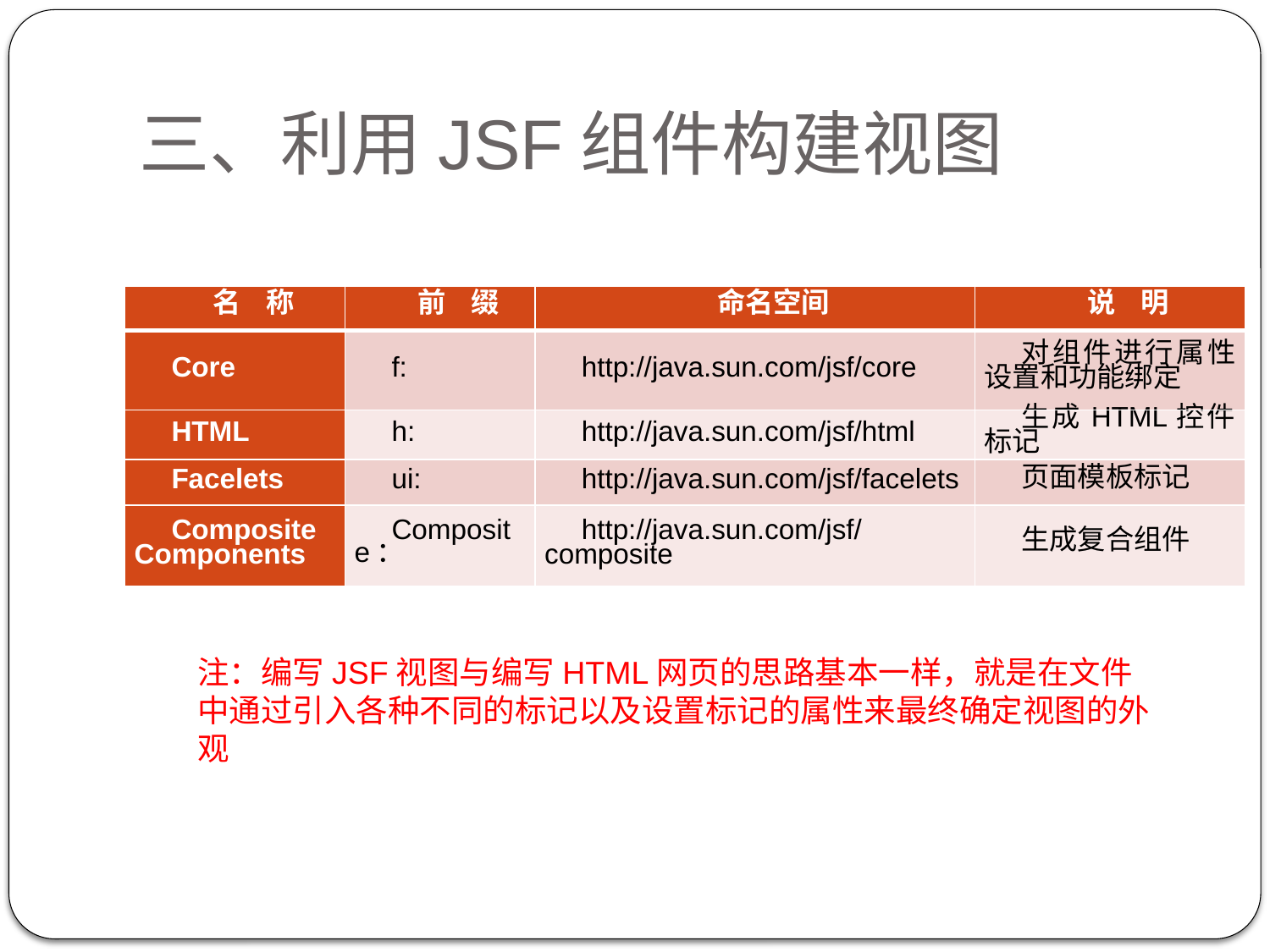

# 三、利用JSF组件构建视图
| 名 称 | 前 缀 | 命名空间 | 说 明 |
| --- | --- | --- | --- |
| Core | f: | http://java.sun.com/jsf/core | 对组件进行属性设置和功能绑定 |
| HTML | h: | http://java.sun.com/jsf/html | 生成HTML控件标记 |
| Facelets | ui: | http://java.sun.com/jsf/facelets | 页面模板标记 |
| Composite Components | Composite： | http://java.sun.com/jsf/composite | 生成复合组件 |
注：编写JSF视图与编写HTML网页的思路基本一样，就是在文件中通过引入各种不同的标记以及设置标记的属性来最终确定视图的外观